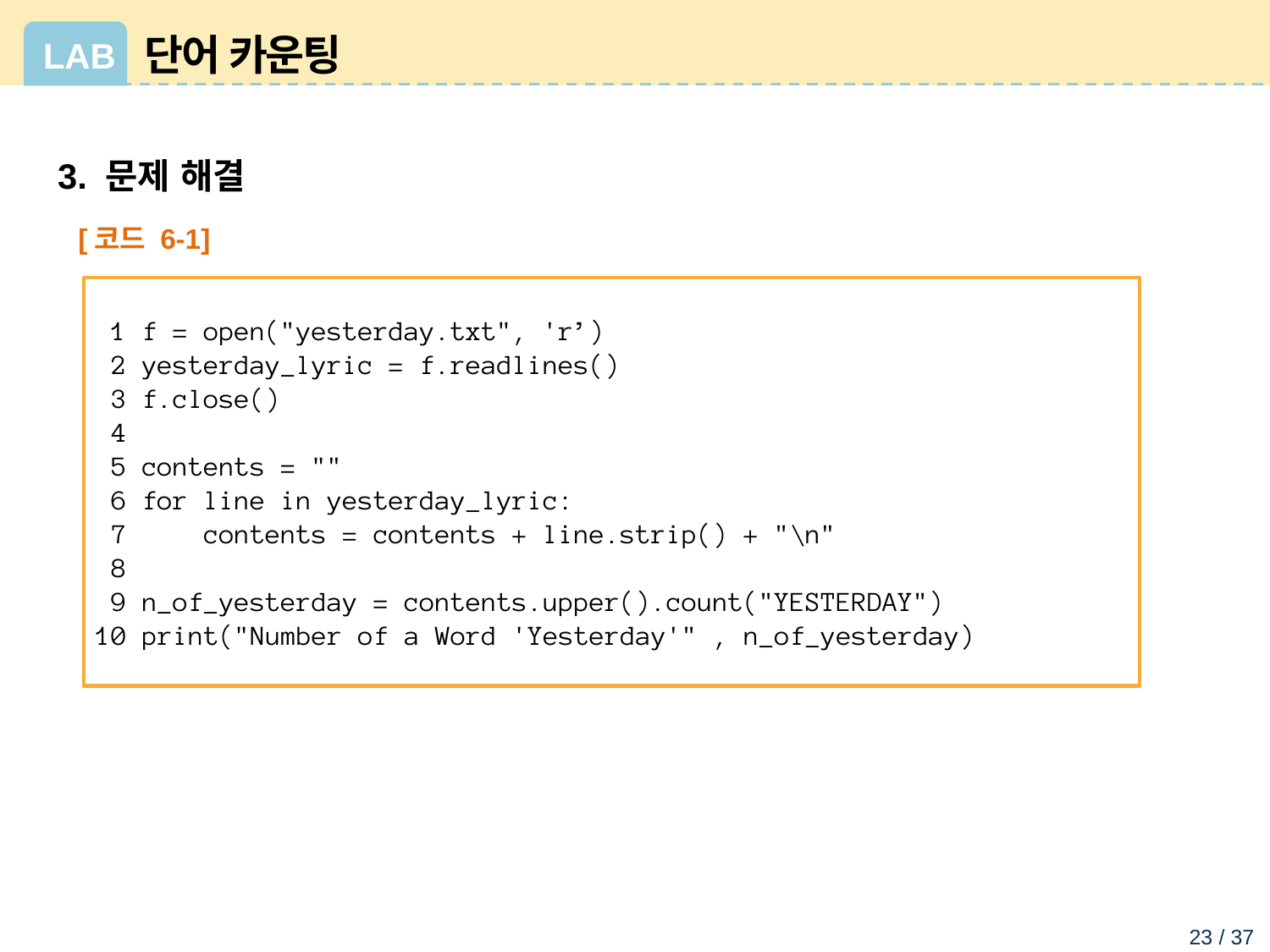

# 단어 카운팅
3. 문제 해결

[코드 6-1]
 1 f = open("yesterday.txt", 'r’)
 2 yesterday_lyric = f.readlines()
 3 f.close()
 4
 5 contents = ""
 6 for line in yesterday_lyric:
 7     contents = contents + line.strip() + "\n"
 8
 9 n_of_yesterday = contents.upper().count("YESTERDAY")
10 print("Number of a Word 'Yesterday'" , n_of_yesterday)